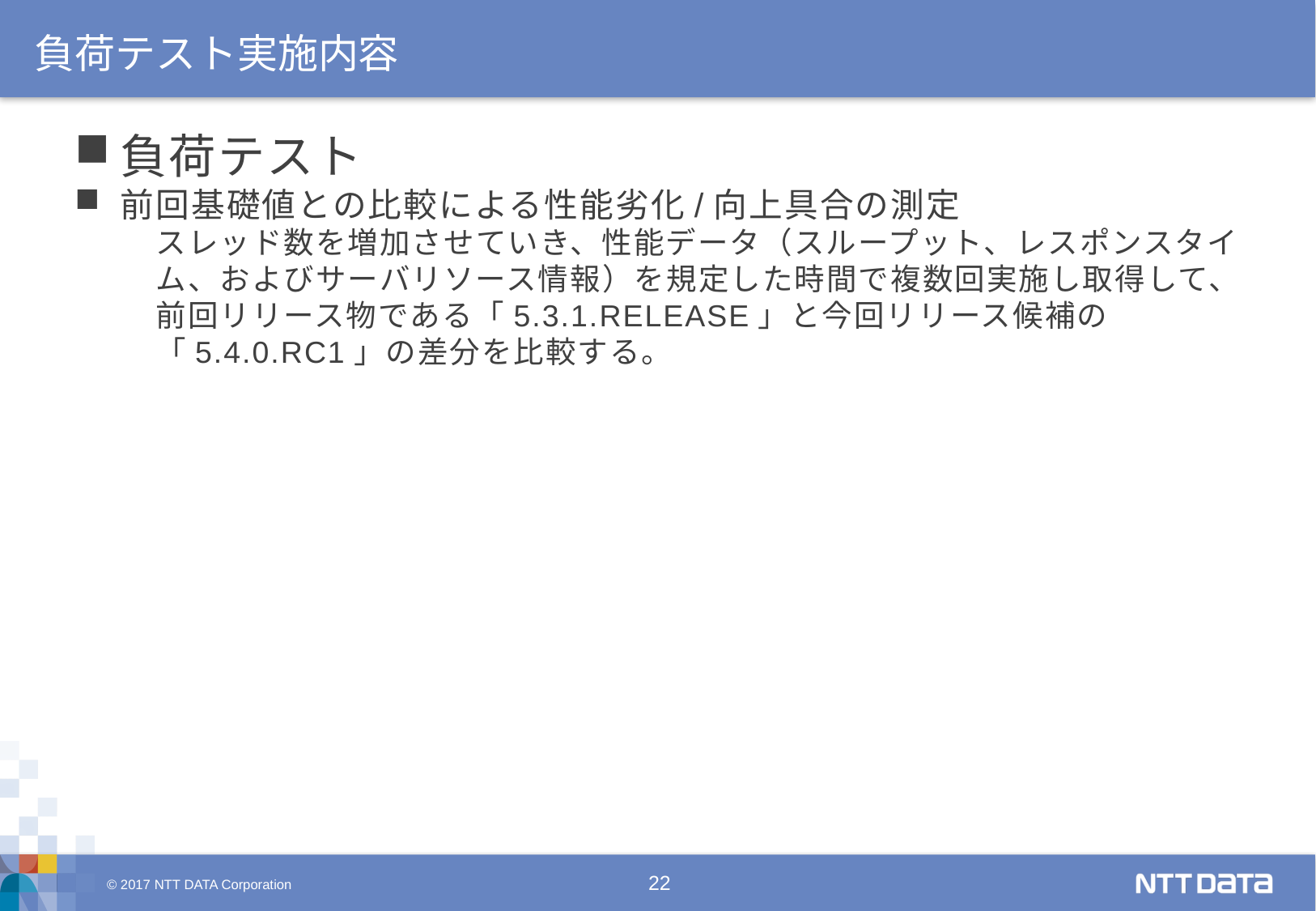

負荷テスト実施内容
負荷テスト
前回基礎値との比較による性能劣化/向上具合の測定
スレッド数を増加させていき、性能データ（スループット、レスポンスタイム、およびサーバリソース情報）を規定した時間で複数回実施し取得して、前回リリース物である「5.3.1.RELEASE」と今回リリース候補の「5.4.0.RC1」の差分を比較する。